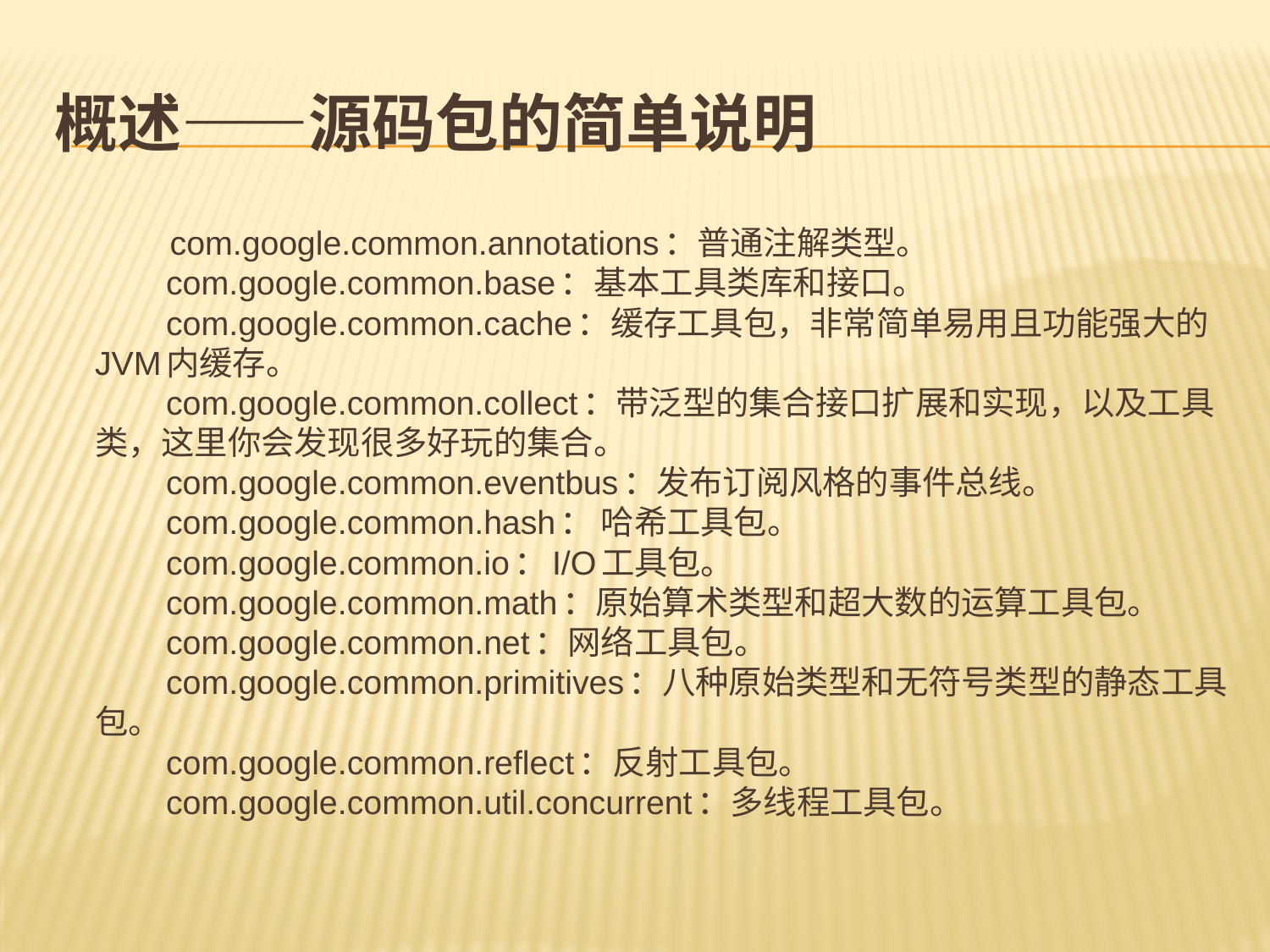

# 概述——源码包的简单说明
 　　	com.google.common.annotations：普通注解类型。 
　　com.google.common.base：基本工具类库和接口。 
　　com.google.common.cache：缓存工具包，非常简单易用且功能强大的JVM内缓存。 
　　com.google.common.collect：带泛型的集合接口扩展和实现，以及工具类，这里你会发现很多好玩的集合。 
　　com.google.common.eventbus：发布订阅风格的事件总线。 
　　com.google.common.hash： 哈希工具包。 
　　com.google.common.io：I/O工具包。 
　　com.google.common.math：原始算术类型和超大数的运算工具包。 
　　com.google.common.net：网络工具包。 
　　com.google.common.primitives：八种原始类型和无符号类型的静态工具包。 
　　com.google.common.reflect：反射工具包。 
　　com.google.common.util.concurrent：多线程工具包。